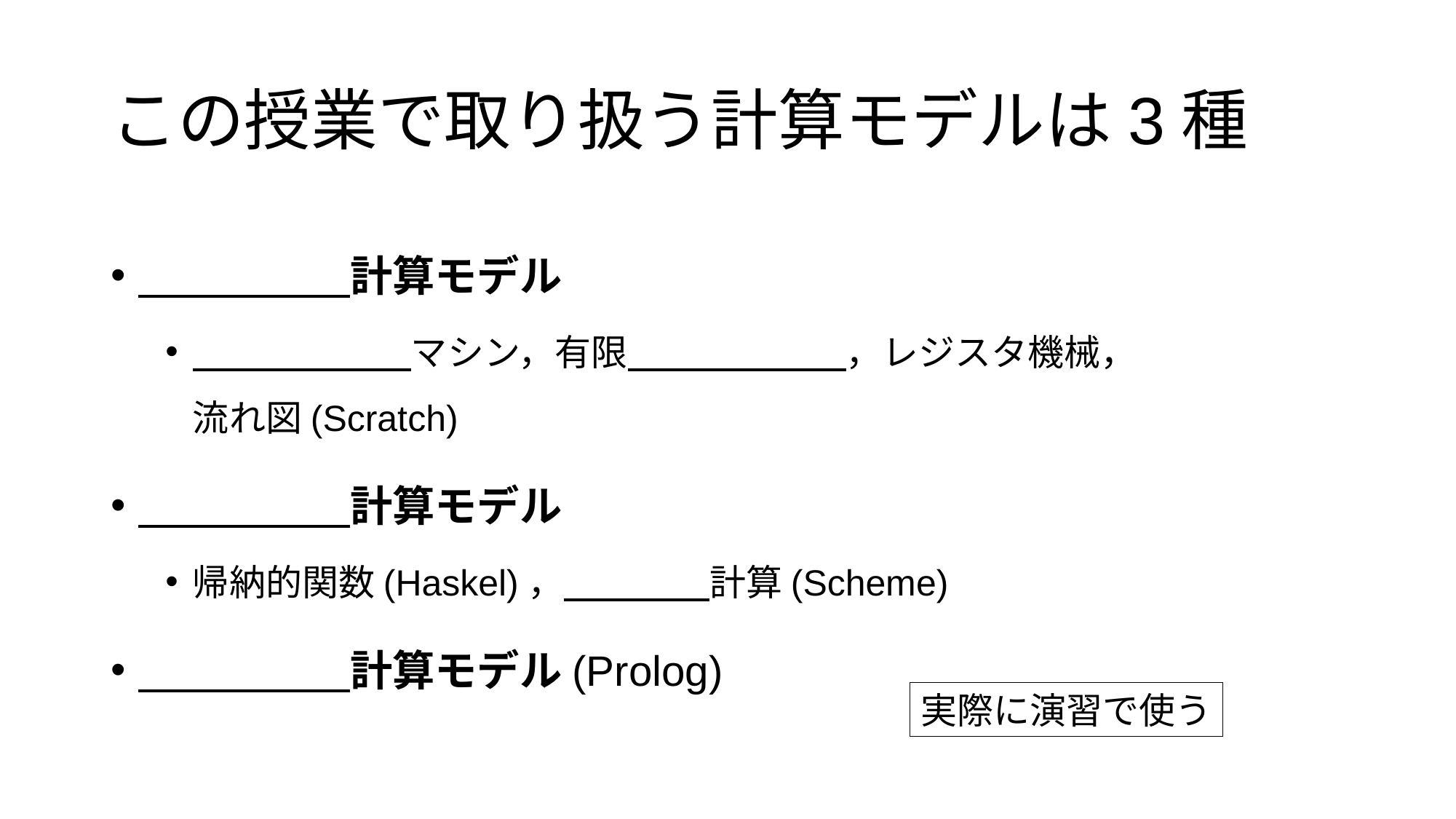

# この授業で取り扱う計算モデルは3種
　　　　　計算モデル
　　　　　　マシン，有限　　　　　　，レジスタ機械，
流れ図(Scratch)
　　　　　計算モデル
帰納的関数(Haskel)，　　　　計算(Scheme)
　　　　　計算モデル(Prolog)
実際に演習で使う